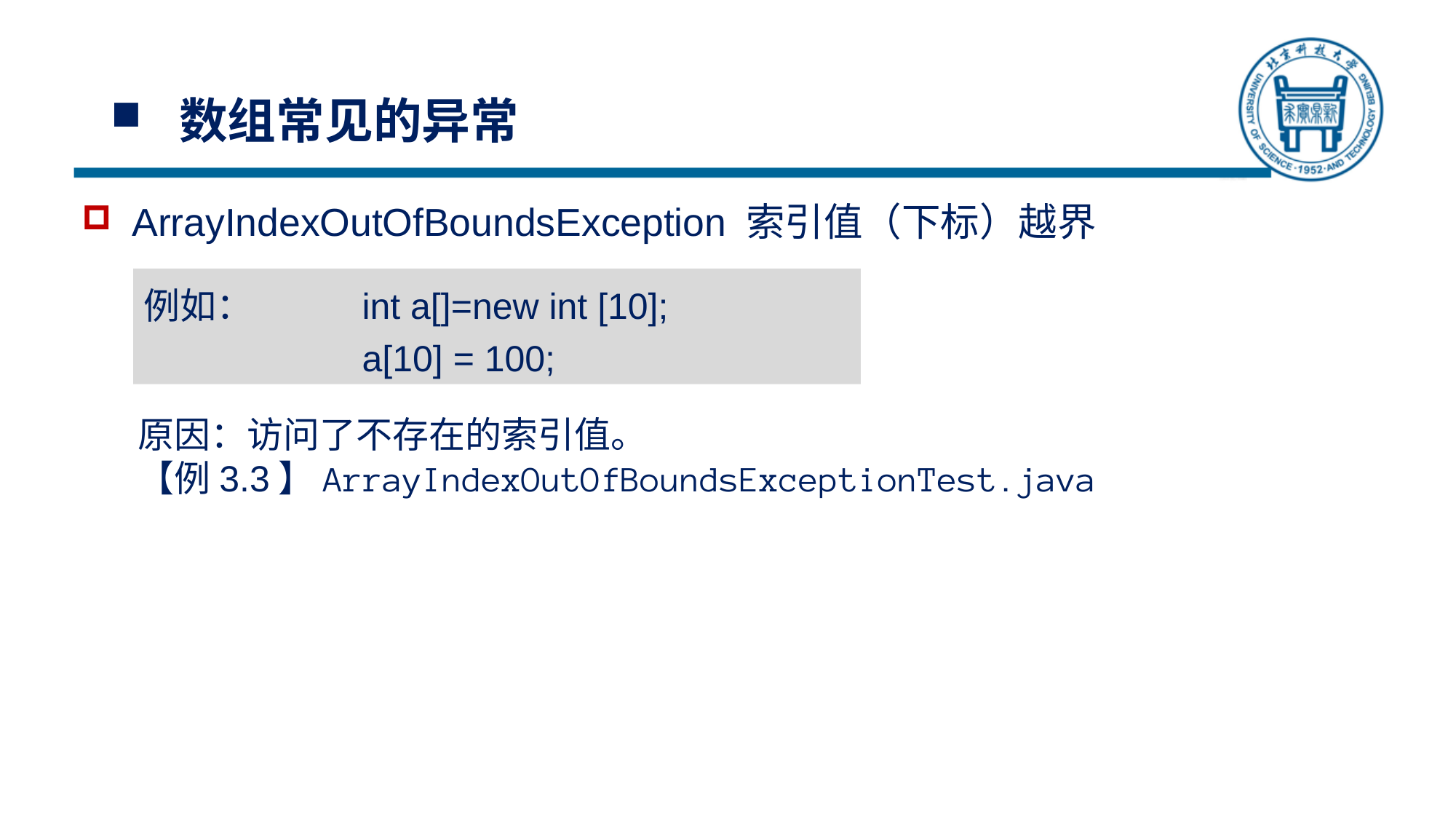

# 数组常见的异常
ArrayIndexOutOfBoundsException 索引值（下标）越界
例如：	int a[]=new int [10];
		a[10] = 100;
原因：访问了不存在的索引值。
【例3.3】ArrayIndexOutOfBoundsExceptionTest.java